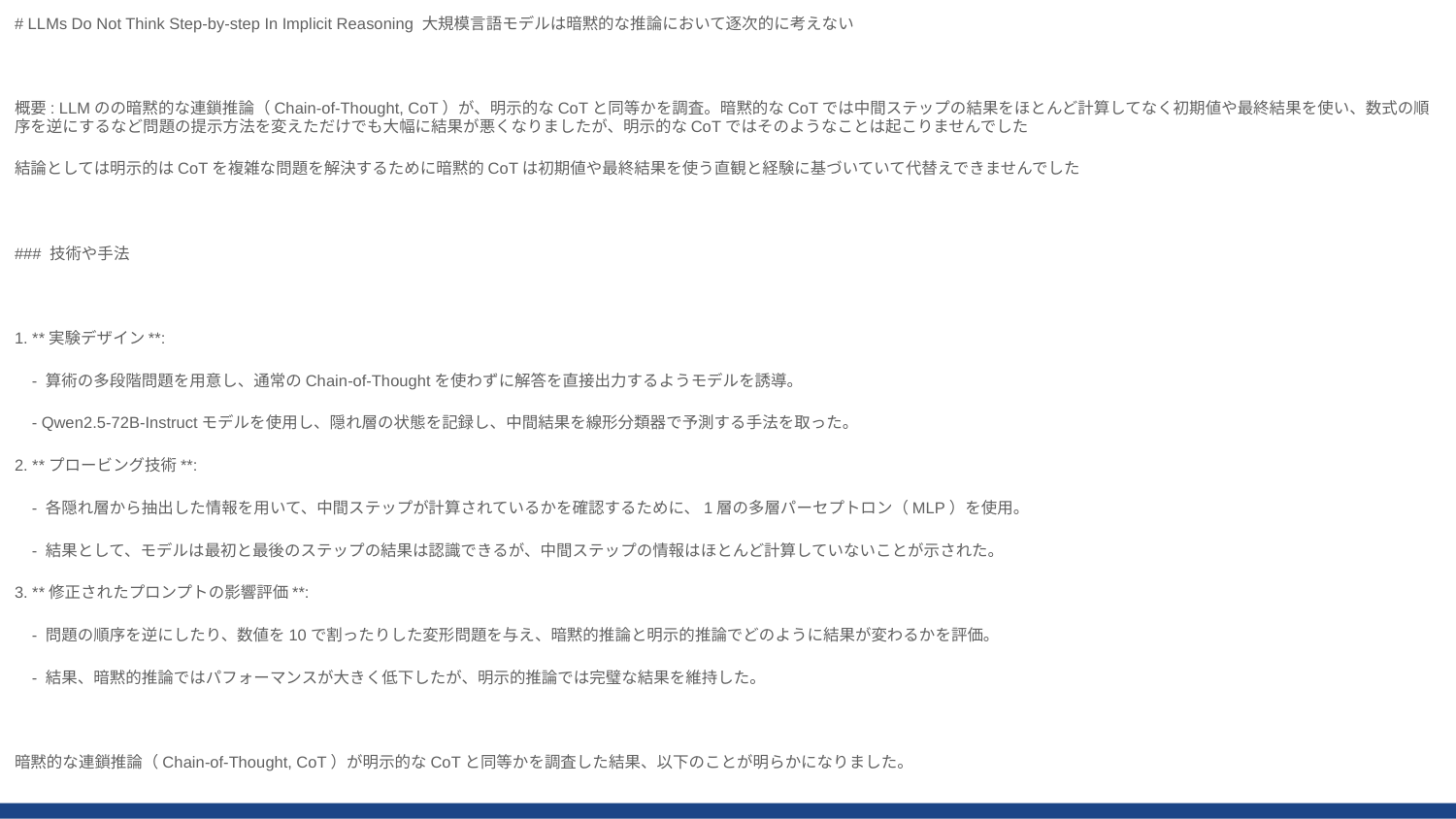

# LLMs Do Not Think Step-by-step In Implicit Reasoning 大規模言語モデルは暗黙的な推論において逐次的に考えない

概要: LLMのの暗黙的な連鎖推論（Chain-of-Thought, CoT）が、明示的なCoTと同等かを調査。暗黙的なCoTでは中間ステップの結果をほとんど計算してなく初期値や最終結果を使い、数式の順序を逆にするなど問題の提示方法を変えただけでも大幅に結果が悪くなりましたが、明示的なCoTではそのようなことは起こりませんでした
結論としては明示的はCoTを複雑な問題を解決するために暗黙的CoTは初期値や最終結果を使う直観と経験に基づいていて代替えできませんでした

### 技術や手法

1. **実験デザイン**:
    - 算術の多段階問題を用意し、通常のChain-of-Thoughtを使わずに解答を直接出力するようモデルを誘導。
    - Qwen2.5-72B-Instructモデルを使用し、隠れ層の状態を記録し、中間結果を線形分類器で予測する手法を取った。
2. **プロービング技術**:
    - 各隠れ層から抽出した情報を用いて、中間ステップが計算されているかを確認するために、1層の多層パーセプトロン（MLP）を使用。
    - 結果として、モデルは最初と最後のステップの結果は認識できるが、中間ステップの情報はほとんど計算していないことが示された。
3. **修正されたプロンプトの影響評価**:
    - 問題の順序を逆にしたり、数値を10で割ったりした変形問題を与え、暗黙的推論と明示的推論でどのように結果が変わるかを評価。
    - 結果、暗黙的推論ではパフォーマンスが大きく低下したが、明示的推論では完璧な結果を維持した。

暗黙的な連鎖推論（Chain-of-Thought, CoT）が明示的なCoTと同等かを調査した結果、以下のことが明らかになりました。

1. **暗黙的なCoTでは中間ステップを実際に計算していない**:
    - モデルの隠れ層の状態を調査した結果、暗黙的なCoTでは中間ステップの結果をほとんど計算していないことがわかりました。例えば、隠れ状態を解析しても中間の値はほとんどプロービングできなかったのに対し、初期値や最終結果は隠れ層においてしっかりと表現されていました。これは、モデルが途中の計算を実際には行わず、記憶や直感によって直接最終結果を生成していることを示唆します。
2. **暗黙的CoTは脆弱で不安定**:
    - 問題の提示方法をわずかに変えただけでも（例えば、数式の順序を逆にする、数値を10分の1にするなど）、暗黙的CoTの精度は大幅に低下しました。一方で、明示的なCoTでは変更に関係なく高い精度を維持することができました。このことから、暗黙的な推論では正確性と安定性が保証されにくいことが明らかになりました。
3. **明示的CoTの必要性**:
    - 結論として、暗黙的CoTは複雑な問題を解決する際に明示的CoTの代替にはなり得ないことが示されました。暗黙的な推論は主に直感と経験に基づいており、厳密な逐次的な推論を行っているわけではありません。そのため、複雑なタスクにおいては、明示的に中間ステップを示すChain-of-Thoughtの方法を採用することが必要であり、これが信頼性と安定性を向上させる鍵であると結論づけています。